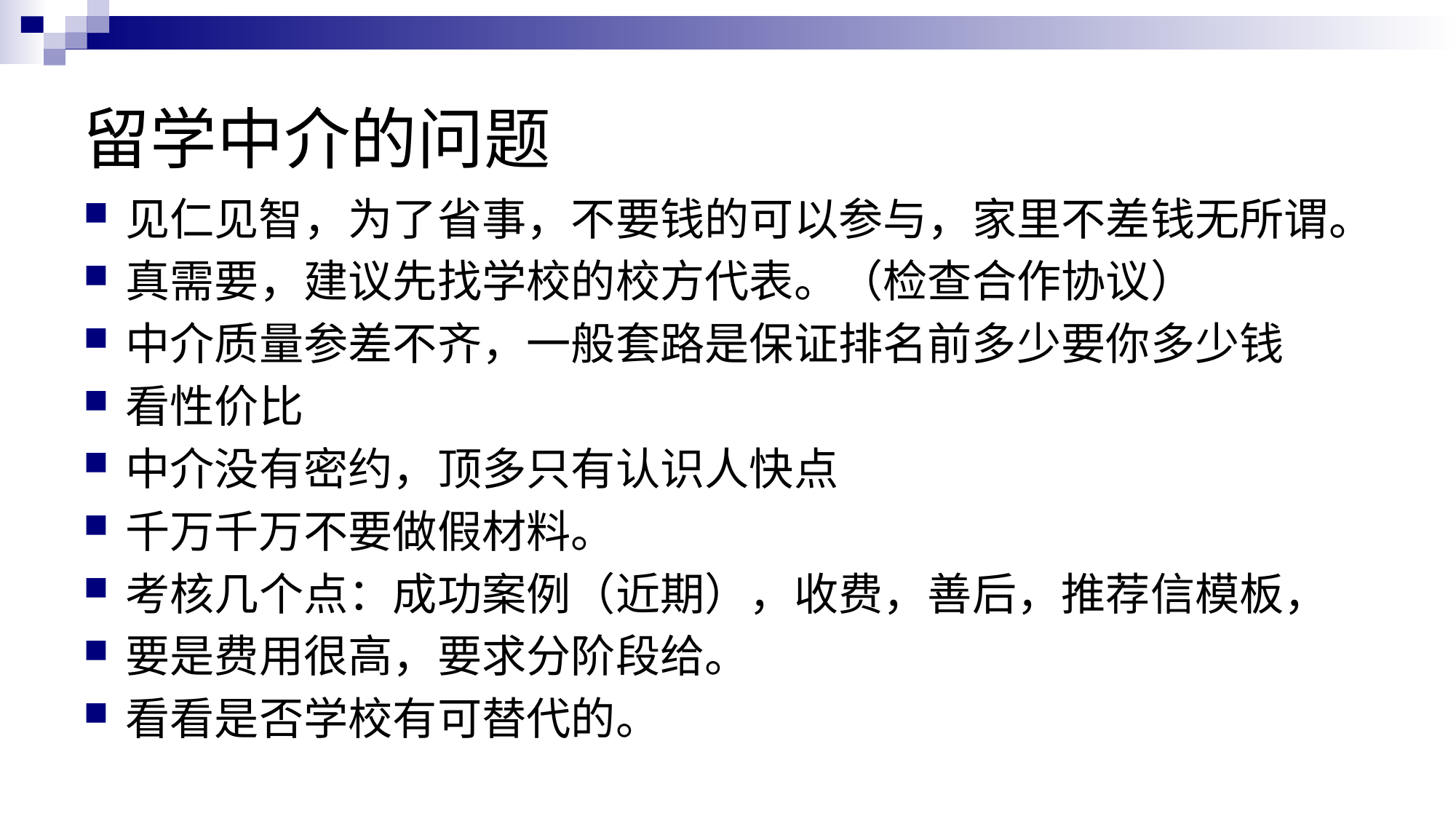

# 留学中介的问题
见仁见智，为了省事，不要钱的可以参与，家里不差钱无所谓。
真需要，建议先找学校的校方代表。（检查合作协议）
中介质量参差不齐，一般套路是保证排名前多少要你多少钱
看性价比
中介没有密约，顶多只有认识人快点
千万千万不要做假材料。
考核几个点：成功案例（近期），收费，善后，推荐信模板，
要是费用很高，要求分阶段给。
看看是否学校有可替代的。